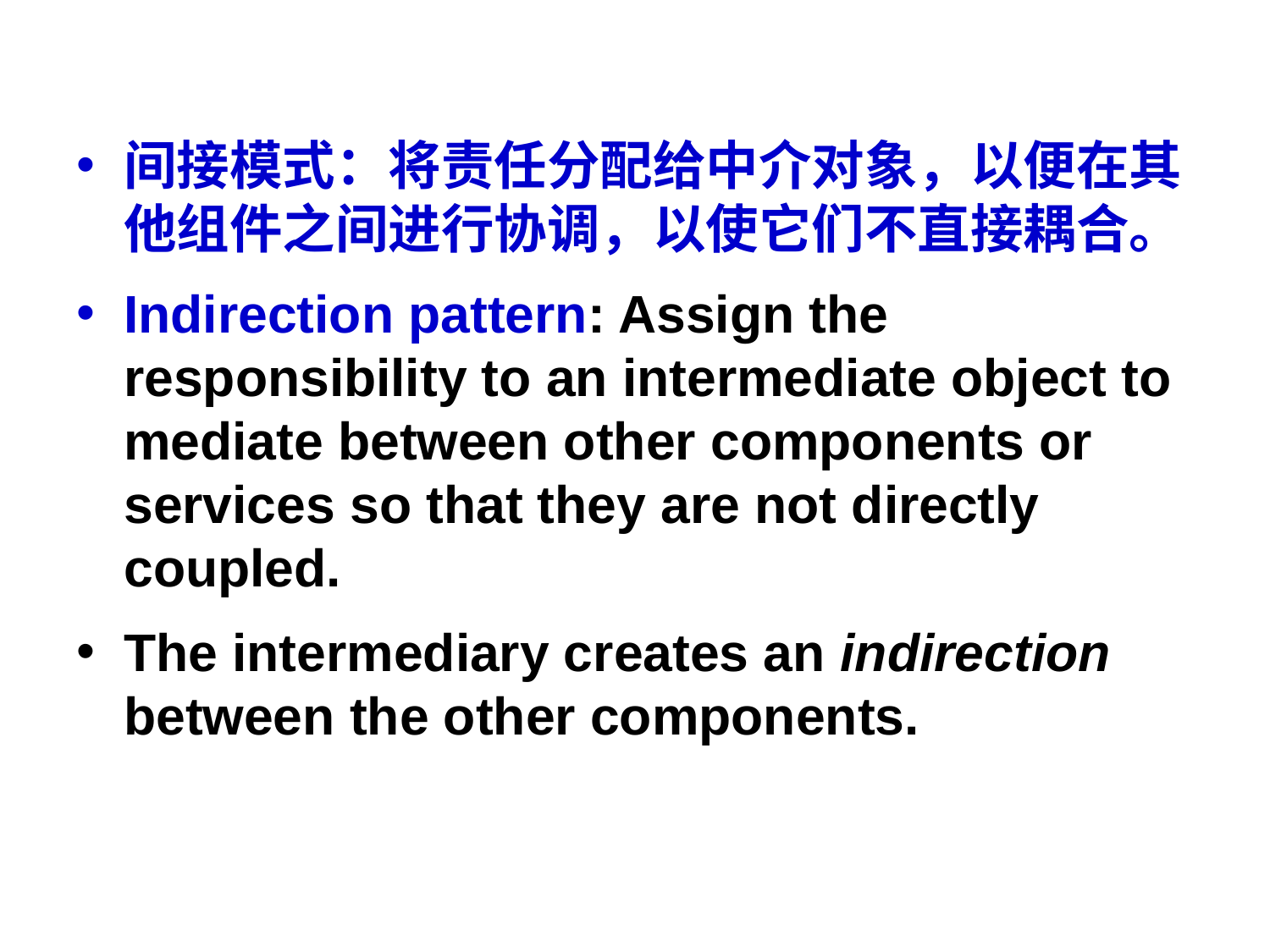

间接模式：将责任分配给中介对象，以便在其他组件之间进行协调，以使它们不直接耦合。
Indirection pattern: Assign the responsibility to an intermediate object to mediate between other components or services so that they are not directly coupled.
The intermediary creates an indirection between the other components.